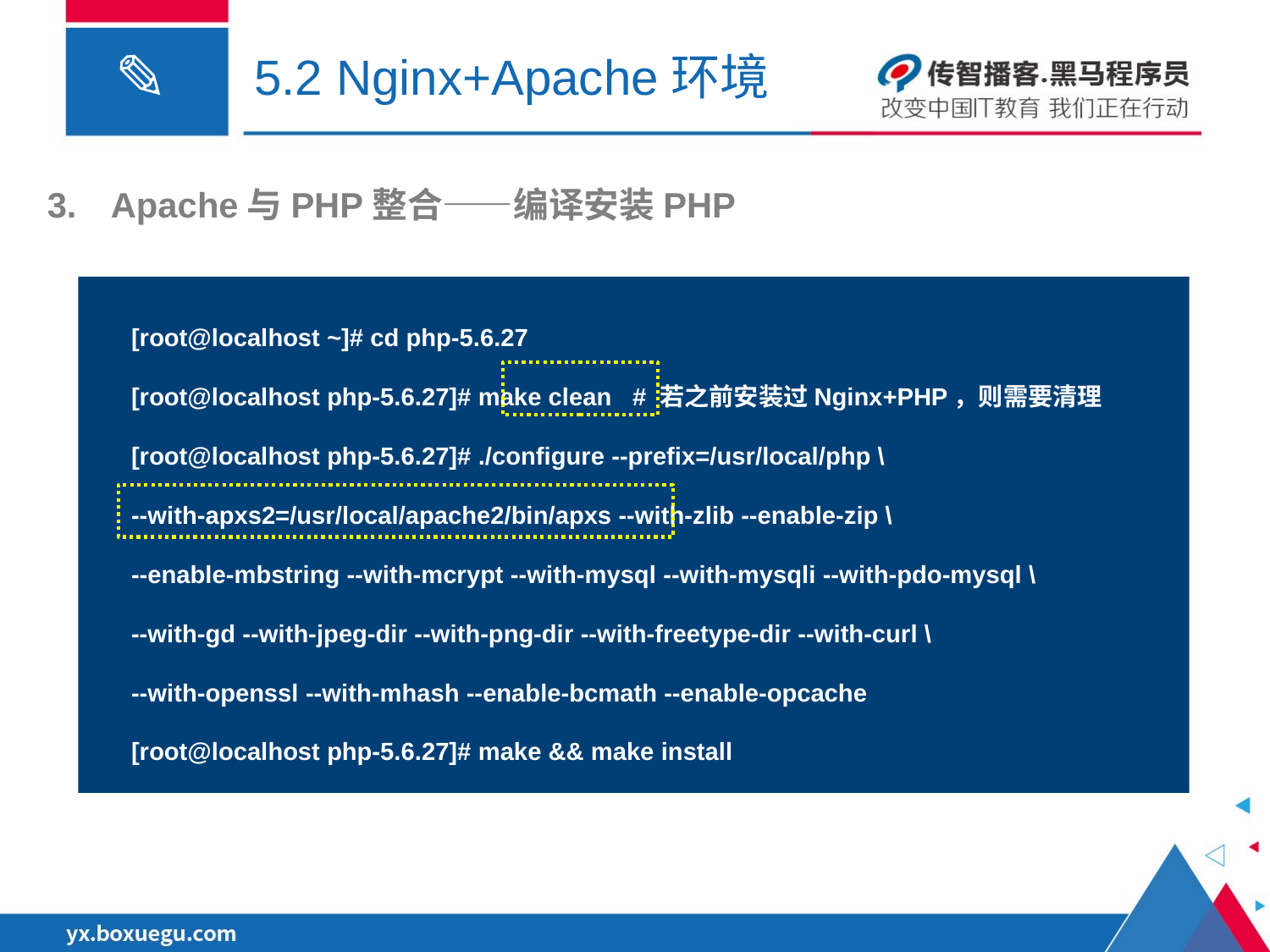

# 5.2 Nginx+Apache环境
Apache与PHP整合——编译安装PHP

[root@localhost ~]# cd php-5.6.27
[root@localhost php-5.6.27]# make clean   # 若之前安装过Nginx+PHP，则需要清理
[root@localhost php-5.6.27]# ./configure --prefix=/usr/local/php \
--with-apxs2=/usr/local/apache2/bin/apxs --with-zlib --enable-zip \
--enable-mbstring --with-mcrypt --with-mysql --with-mysqli --with-pdo-mysql \
--with-gd --with-jpeg-dir --with-png-dir --with-freetype-dir --with-curl \
--with-openssl --with-mhash --enable-bcmath --enable-opcache
[root@localhost php-5.6.27]# make && make install